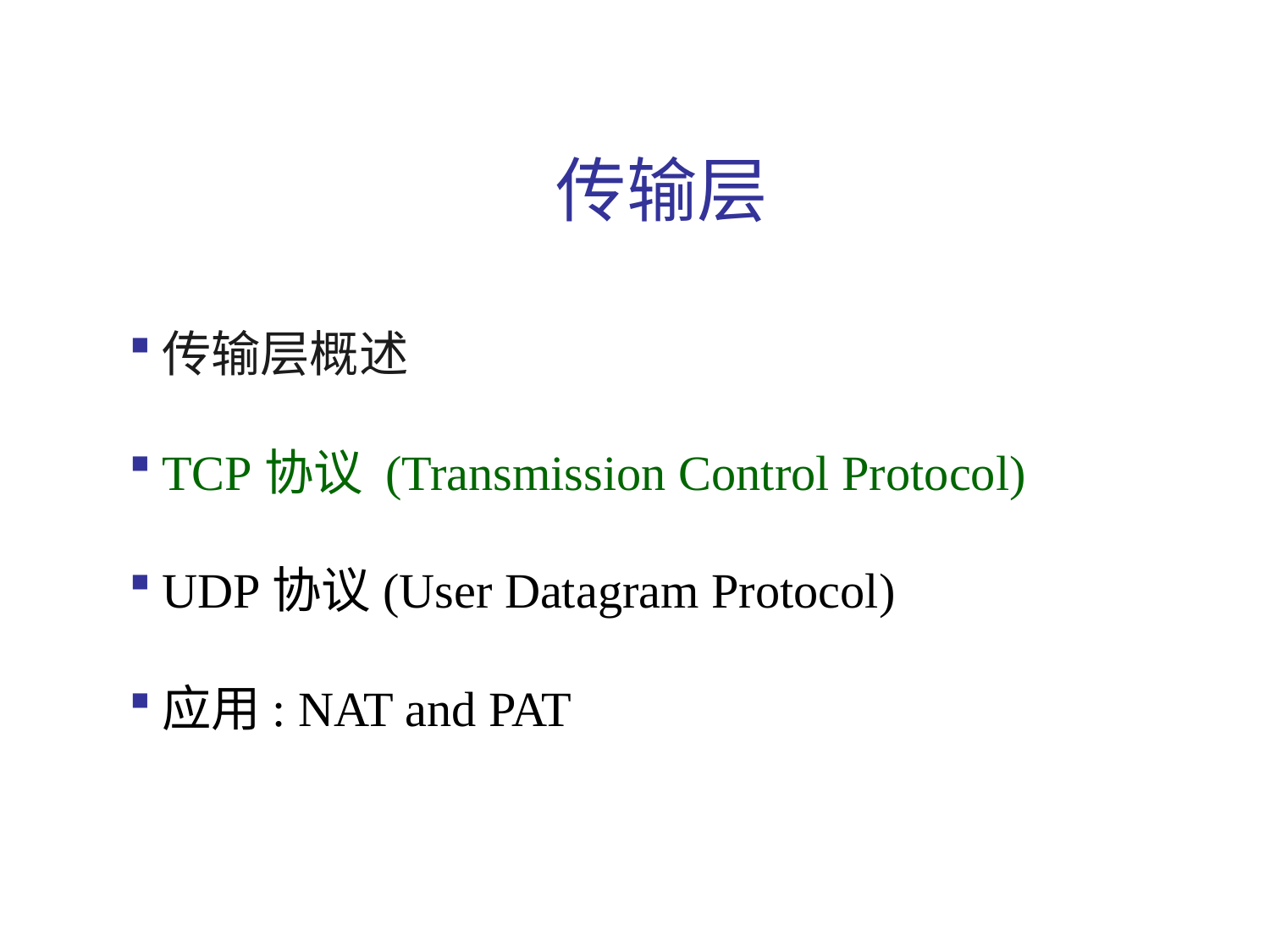

传输层
传输层概述
TCP协议 (Transmission Control Protocol)
UDP协议(User Datagram Protocol)
应用: NAT and PAT